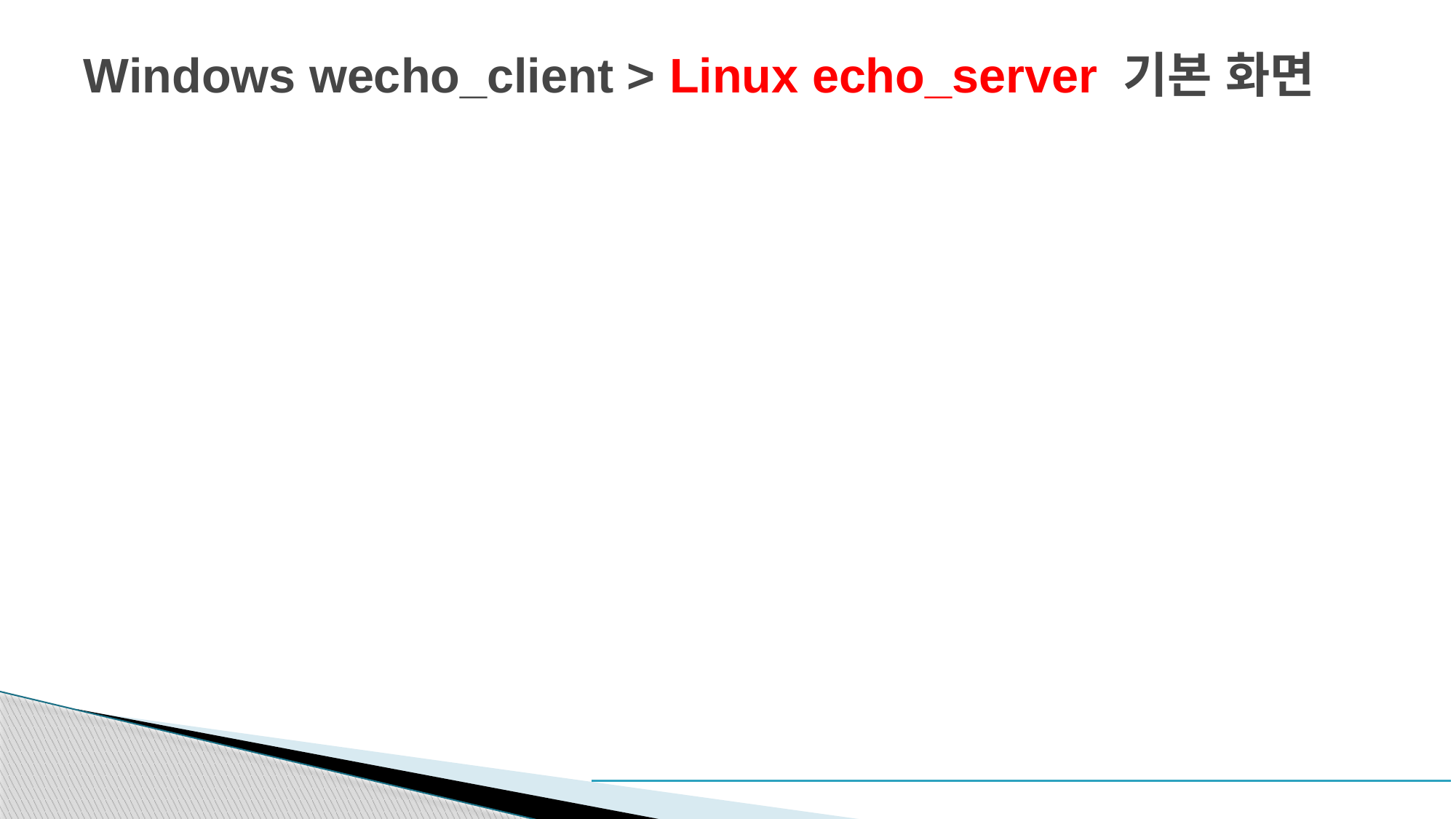

# Windows wecho_client > Linux echo_server 기본 화면